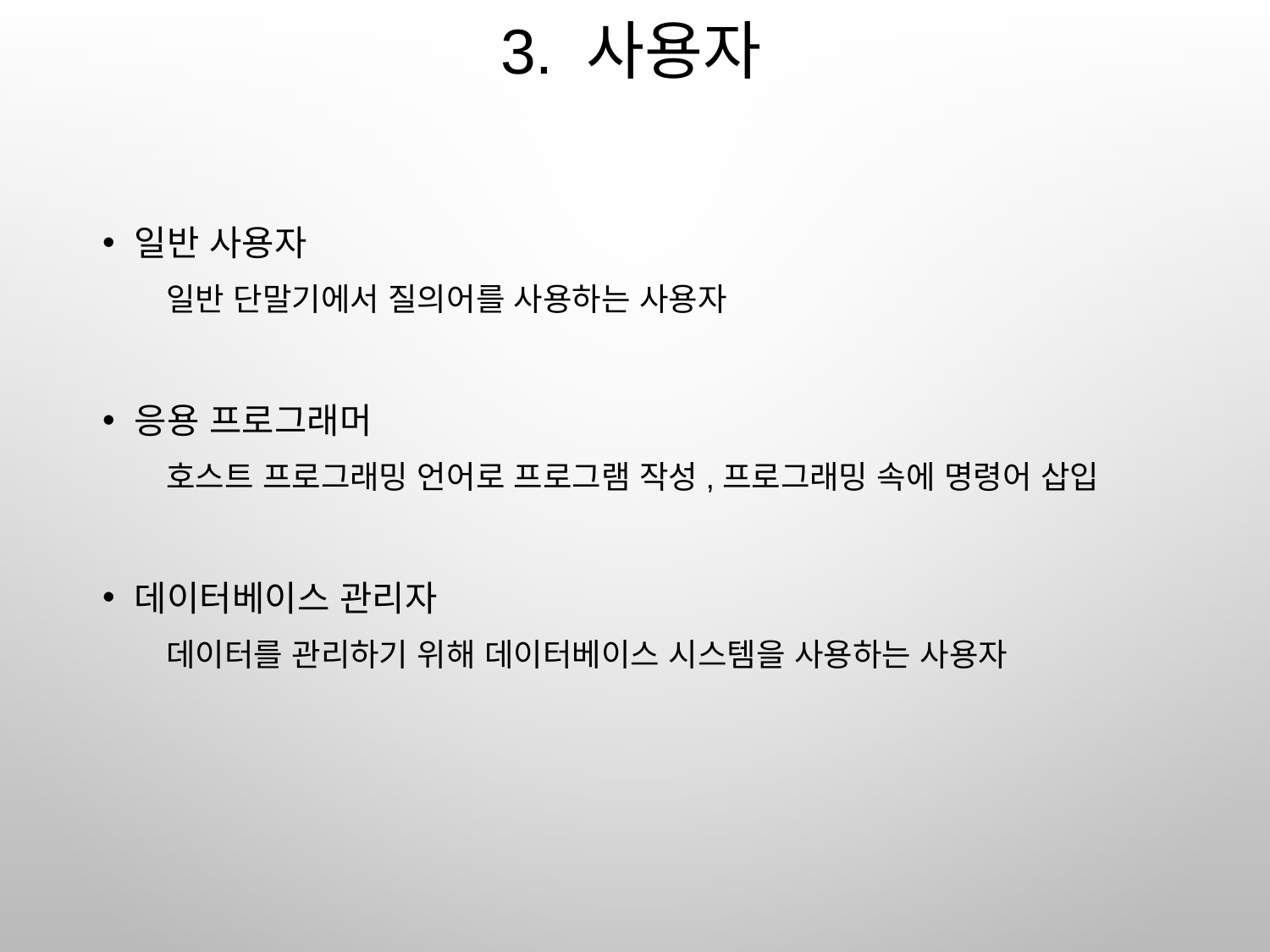

# 3. 사용자
일반 사용자
일반 단말기에서 질의어를 사용하는 사용자

응용 프로그래머
호스트 프로그래밍 언어로 프로그램 작성,프로그래밍 속에 명령어 삽입

데이터베이스 관리자
데이터를 관리하기 위해 데이터베이스 시스템을 사용하는 사용자